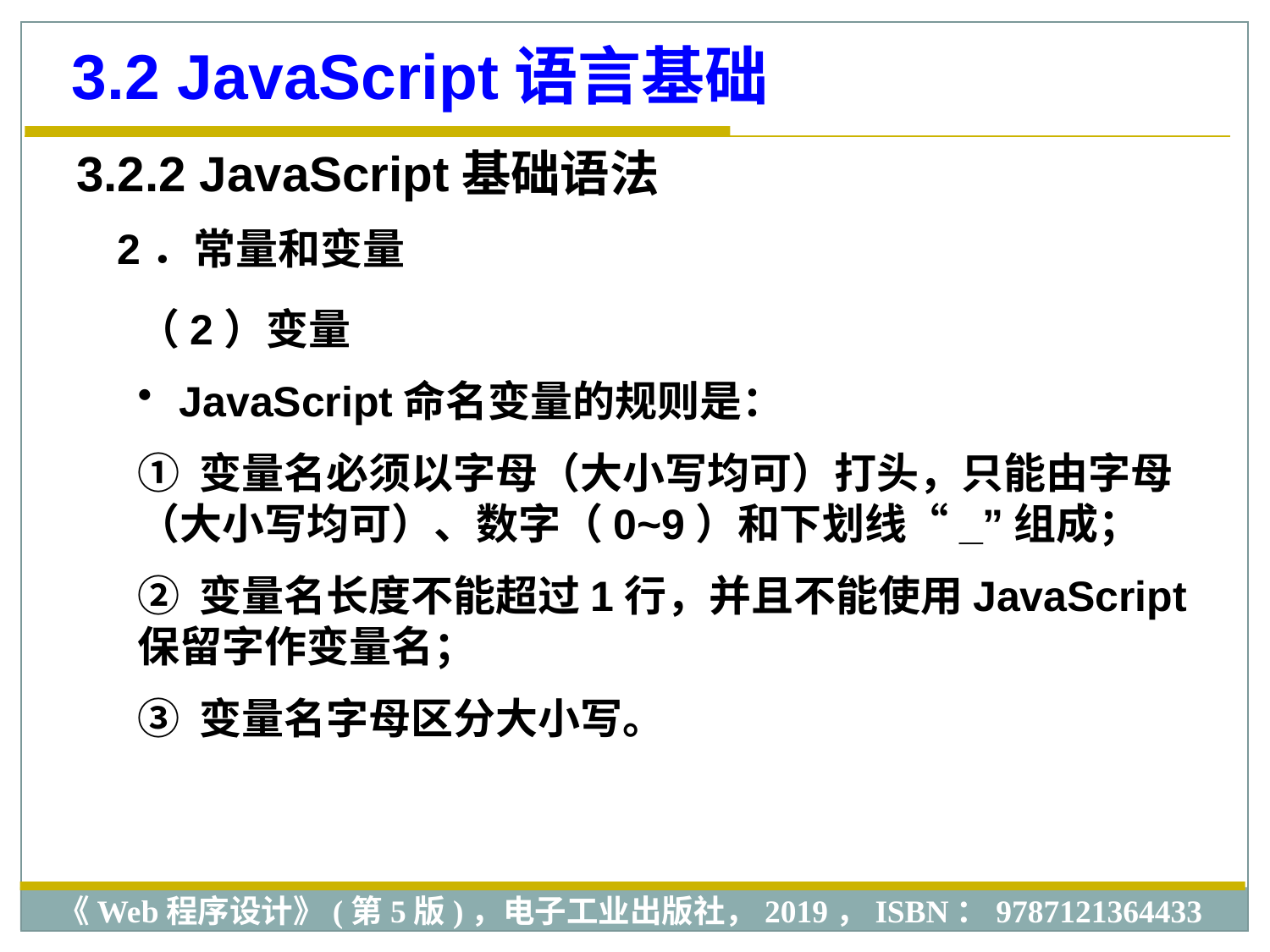

3.2 JavaScript语言基础
3.2.2 JavaScript基础语法
2．常量和变量
（2）变量
 JavaScript命名变量的规则是：
① 变量名必须以字母（大小写均可）打头，只能由字母（大小写均可）、数字（0~9）和下划线“_”组成；
② 变量名长度不能超过1行，并且不能使用JavaScript保留字作变量名；
③ 变量名字母区分大小写。